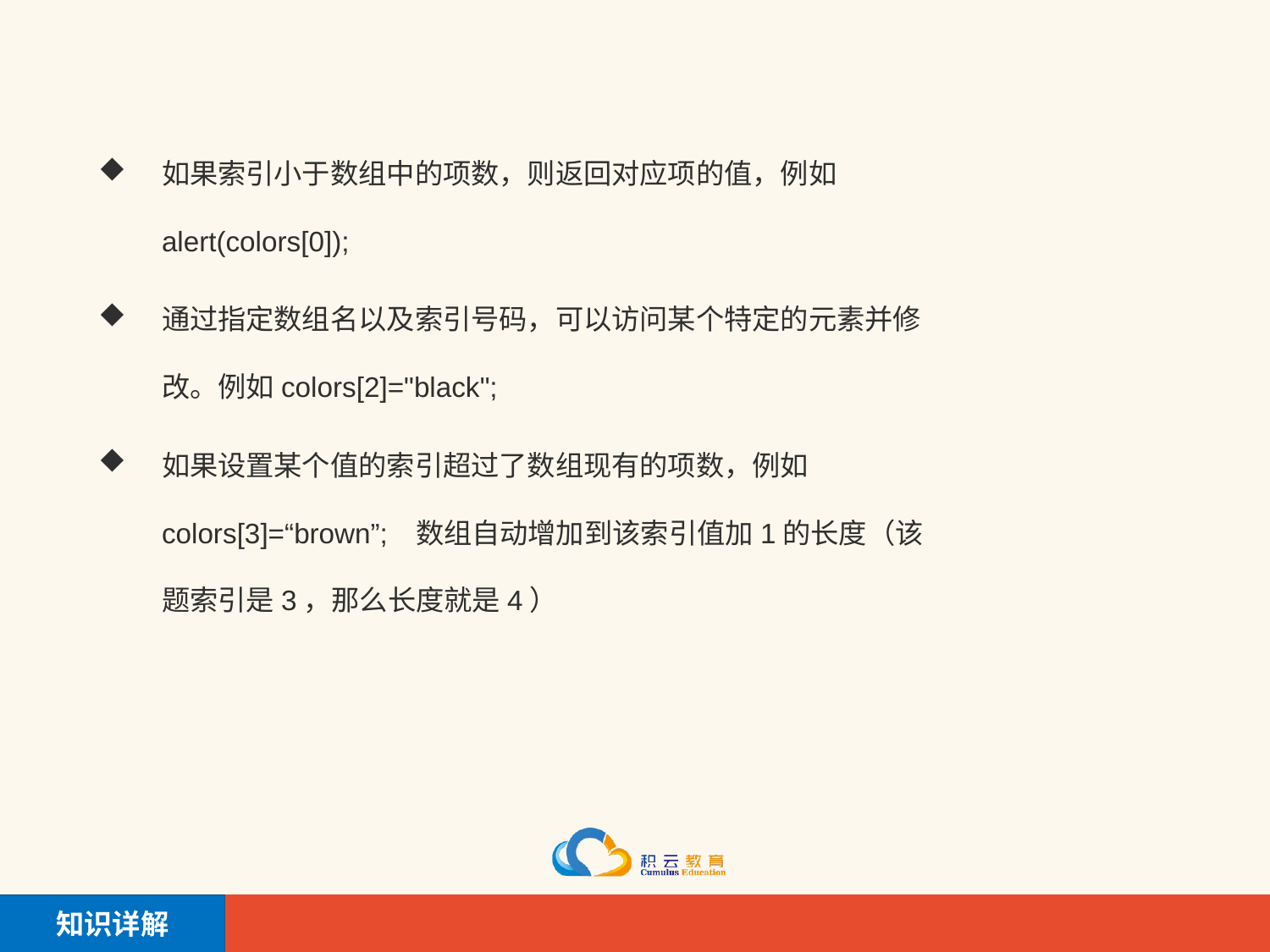

如果索引小于数组中的项数，则返回对应项的值，例如alert(colors[0]);
通过指定数组名以及索引号码，可以访问某个特定的元素并修改。例如colors[2]="black";
如果设置某个值的索引超过了数组现有的项数，例如colors[3]=“brown”;	数组自动增加到该索引值加1的长度（该题索引是3，那么长度就是4）